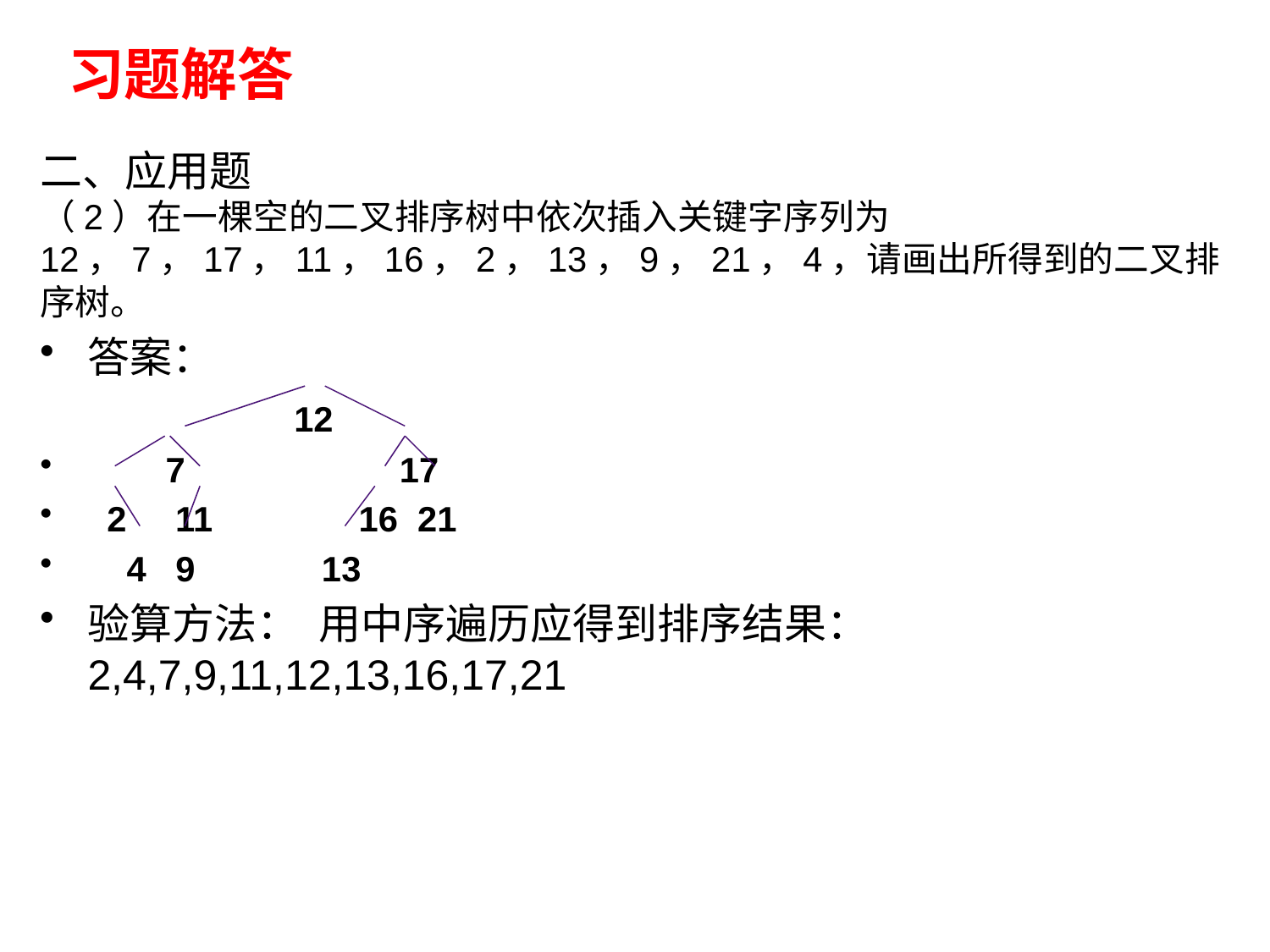

# 习题解答
二、应用题
（2）在一棵空的二叉排序树中依次插入关键字序列为12，7，17，11，16，2，13，9，21，4，请画出所得到的二叉排序树。
答案：
		12
        7                      17
  2     11               16  21
    4   9             13
验算方法：  用中序遍历应得到排序结果：2,4,7,9,11,12,13,16,17,21